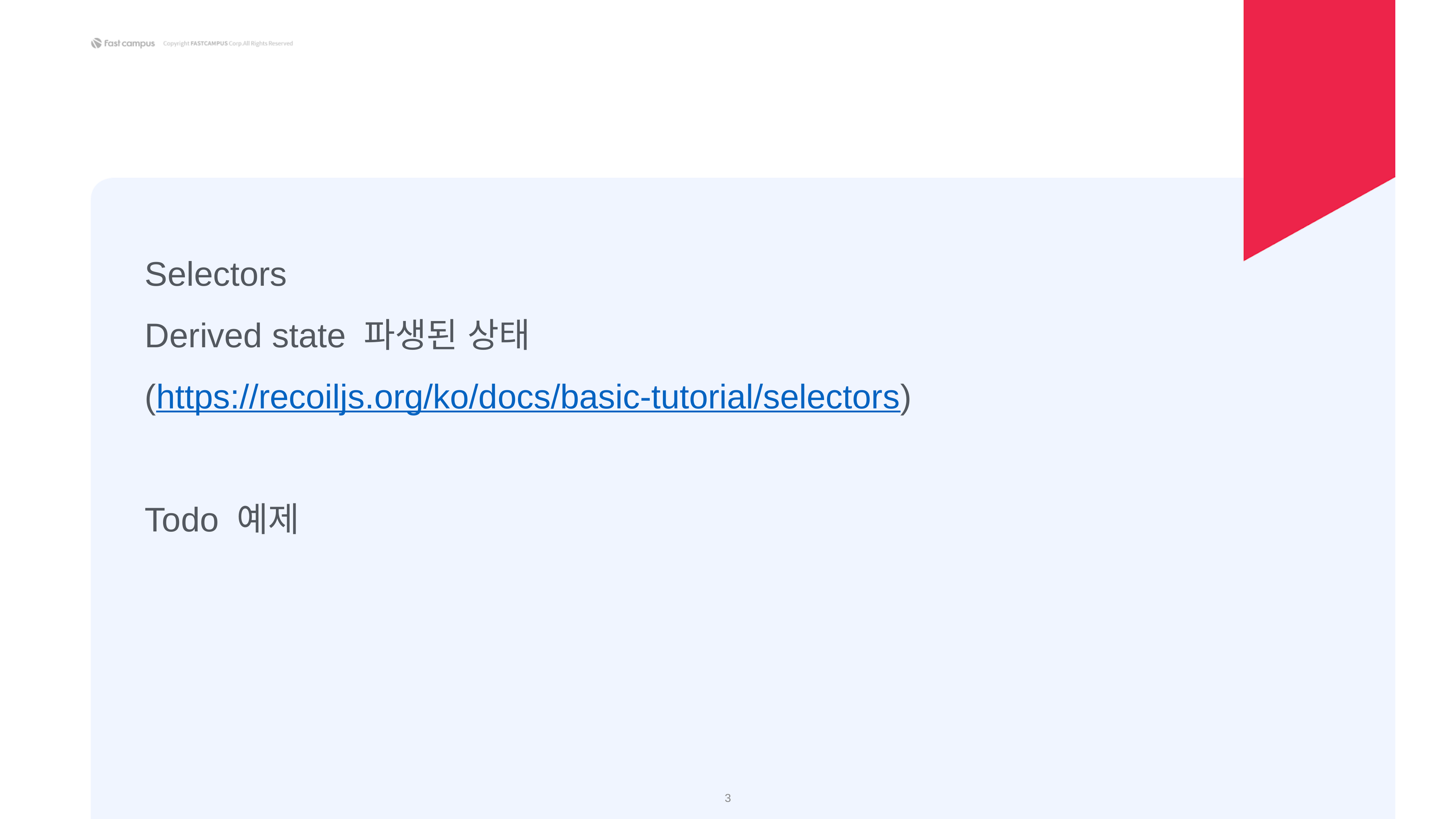

Selectors
Derived state 파생된 상태
(https://recoiljs.org/ko/docs/basic-tutorial/selectors)

Todo 예제
3